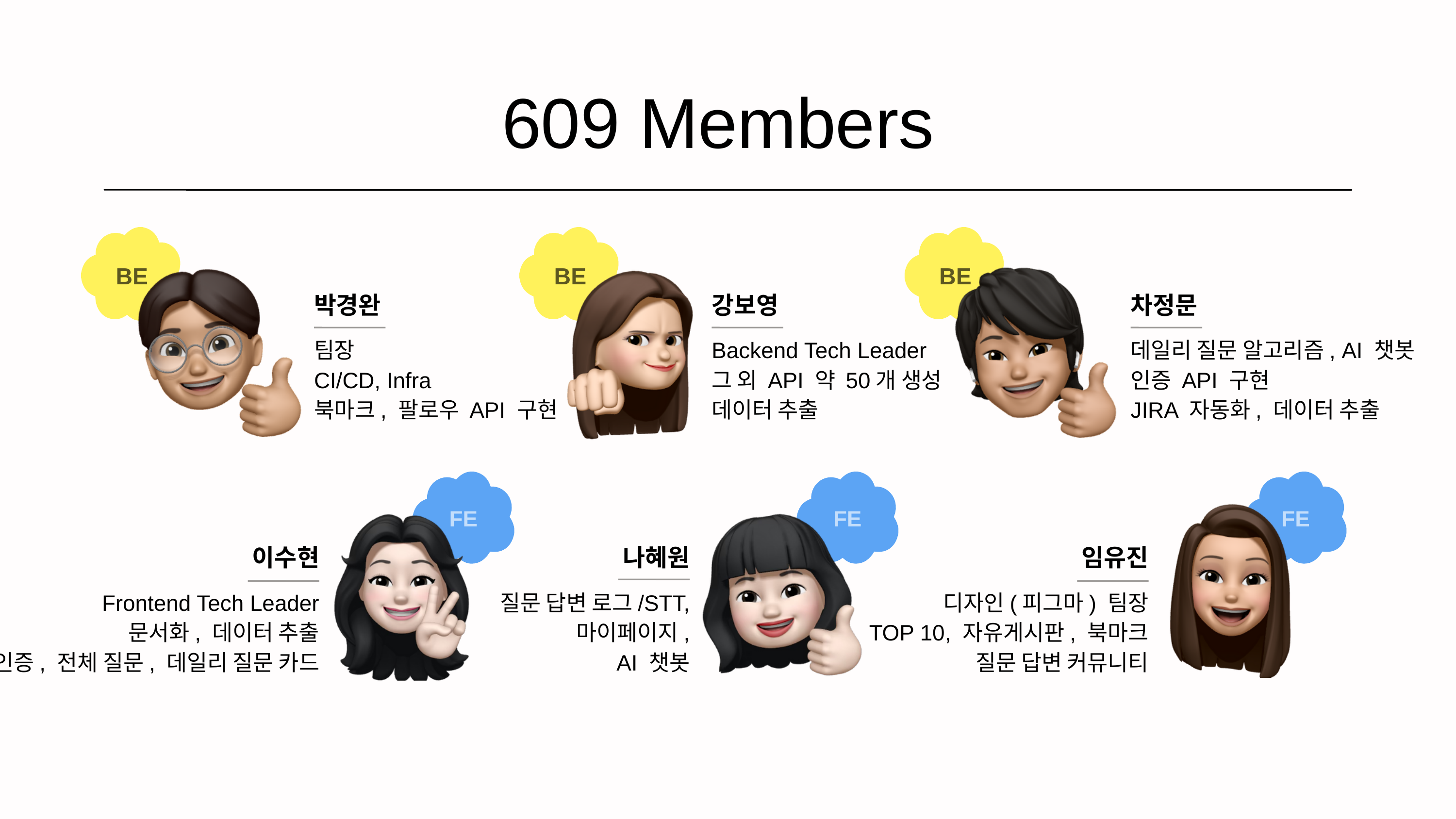

609 Members

BE

BE

BE

박경완
강보영
차정문

팀장
CI/CD, Infra
북마크, 팔로우 API 구현
Backend Tech Leader
그 외 API 약 50개 생성
데이터 추출
데일리 질문 알고리즘, AI 챗봇
인증 API 구현
JIRA 자동화, 데이터 추출

FE

FE

FE

이수현
나혜원
임유진

Frontend Tech Leader
문서화, 데이터 추출
인증, 전체 질문, 데일리 질문 카드
질문 답변 로그/STT,
마이페이지,
AI 챗봇
디자인(피그마) 팀장
TOP 10, 자유게시판, 북마크
질문 답변 커뮤니티